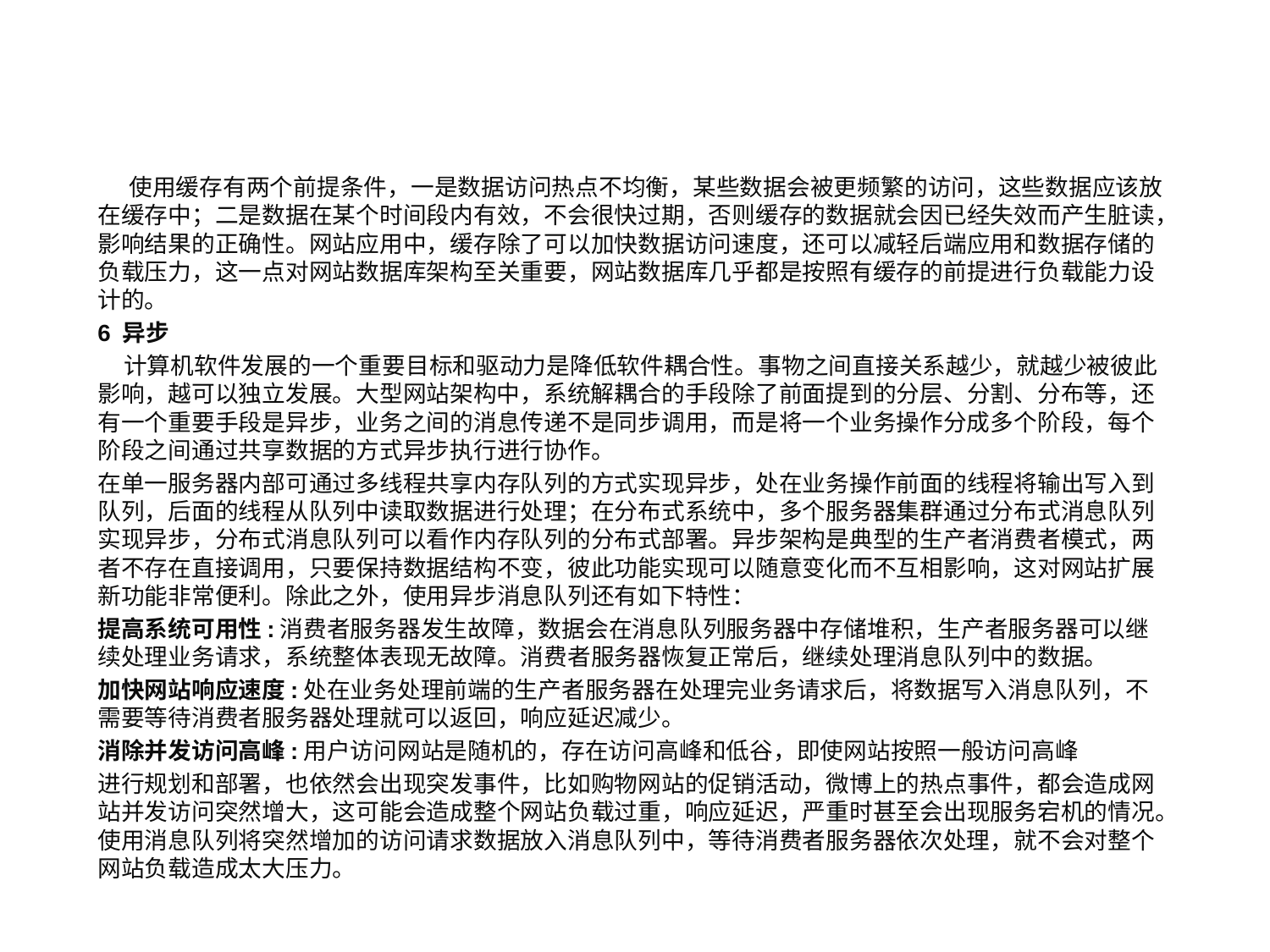

使用缓存有两个前提条件，一是数据访问热点不均衡，某些数据会被更频繁的访问，这些数据应该放在缓存中；二是数据在某个时间段内有效，不会很快过期，否则缓存的数据就会因已经失效而产生脏读，影响结果的正确性。网站应用中，缓存除了可以加快数据访问速度，还可以减轻后端应用和数据存储的负载压力，这一点对网站数据库架构至关重要，网站数据库几乎都是按照有缓存的前提进行负载能力设计的。
6 异步
    计算机软件发展的一个重要目标和驱动力是降低软件耦合性。事物之间直接关系越少，就越少被彼此影响，越可以独立发展。大型网站架构中，系统解耦合的手段除了前面提到的分层、分割、分布等，还有一个重要手段是异步，业务之间的消息传递不是同步调用，而是将一个业务操作分成多个阶段，每个阶段之间通过共享数据的方式异步执行进行协作。
在单一服务器内部可通过多线程共享内存队列的方式实现异步，处在业务操作前面的线程将输出写入到队列，后面的线程从队列中读取数据进行处理；在分布式系统中，多个服务器集群通过分布式消息队列实现异步，分布式消息队列可以看作内存队列的分布式部署。异步架构是典型的生产者消费者模式，两者不存在直接调用，只要保持数据结构不变，彼此功能实现可以随意变化而不互相影响，这对网站扩展新功能非常便利。除此之外，使用异步消息队列还有如下特性：
提高系统可用性:消费者服务器发生故障，数据会在消息队列服务器中存储堆积，生产者服务器可以继续处理业务请求，系统整体表现无故障。消费者服务器恢复正常后，继续处理消息队列中的数据。
加快网站响应速度:处在业务处理前端的生产者服务器在处理完业务请求后，将数据写入消息队列，不需要等待消费者服务器处理就可以返回，响应延迟减少。
消除并发访问高峰:用户访问网站是随机的，存在访问高峰和低谷，即使网站按照一般访问高峰
进行规划和部署，也依然会出现突发事件，比如购物网站的促销活动，微博上的热点事件，都会造成网站并发访问突然增大，这可能会造成整个网站负载过重，响应延迟，严重时甚至会出现服务宕机的情况。使用消息队列将突然增加的访问请求数据放入消息队列中，等待消费者服务器依次处理，就不会对整个网站负载造成太大压力。